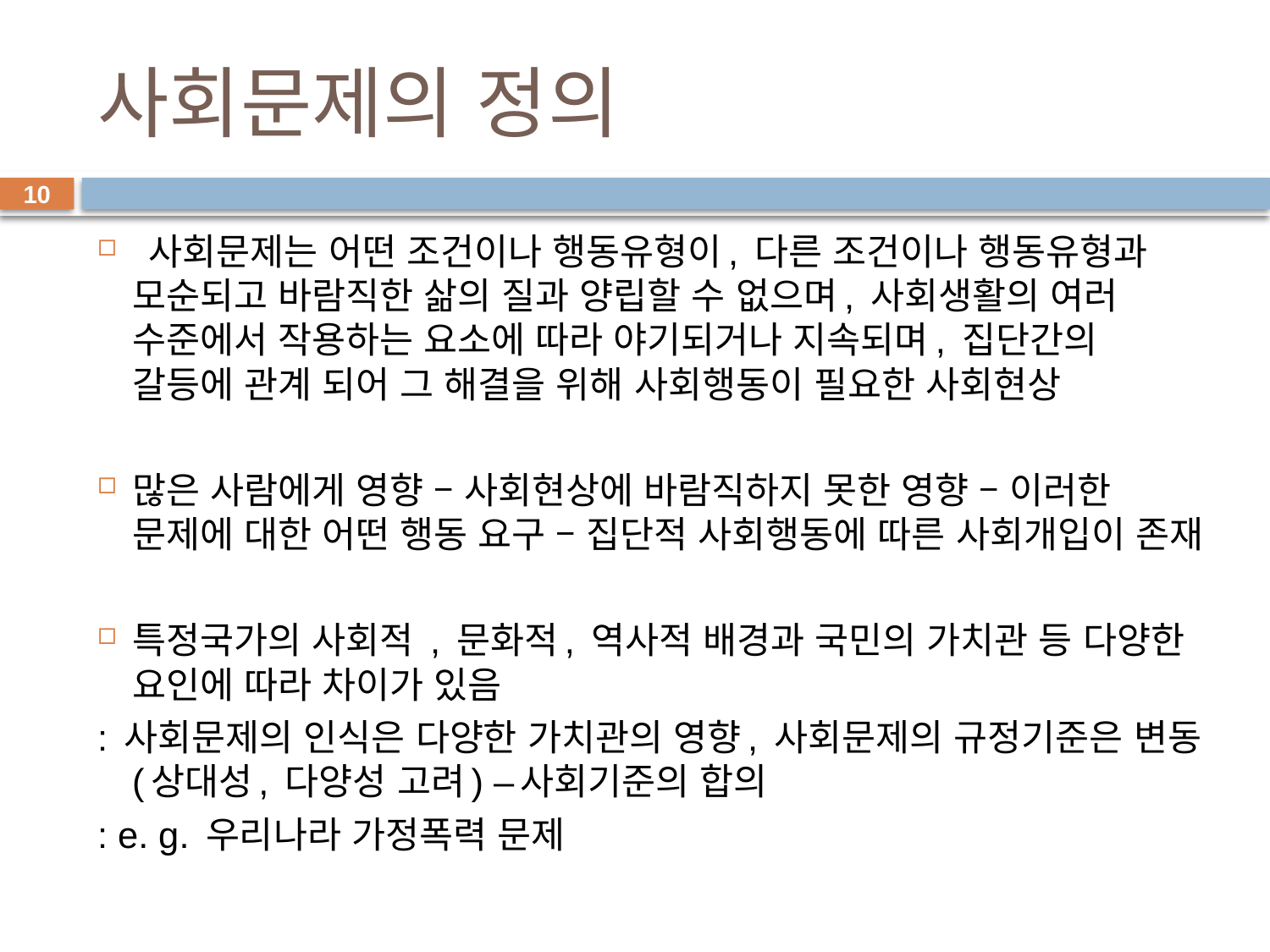

# 사회문제의 정의
10
 사회문제는 어떤 조건이나 행동유형이, 다른 조건이나 행동유형과 모순되고 바람직한 삶의 질과 양립할 수 없으며, 사회생활의 여러 수준에서 작용하는 요소에 따라 야기되거나 지속되며, 집단간의 갈등에 관계 되어 그 해결을 위해 사회행동이 필요한 사회현상

많은 사람에게 영향 – 사회현상에 바람직하지 못한 영향 – 이러한 문제에 대한 어떤 행동 요구 – 집단적 사회행동에 따른 사회개입이 존재

특정국가의 사회적 , 문화적, 역사적 배경과 국민의 가치관 등 다양한 요인에 따라 차이가 있음
: 사회문제의 인식은 다양한 가치관의 영향, 사회문제의 규정기준은 변동 (상대성, 다양성 고려) –사회기준의 합의
: e. g. 우리나라 가정폭력 문제